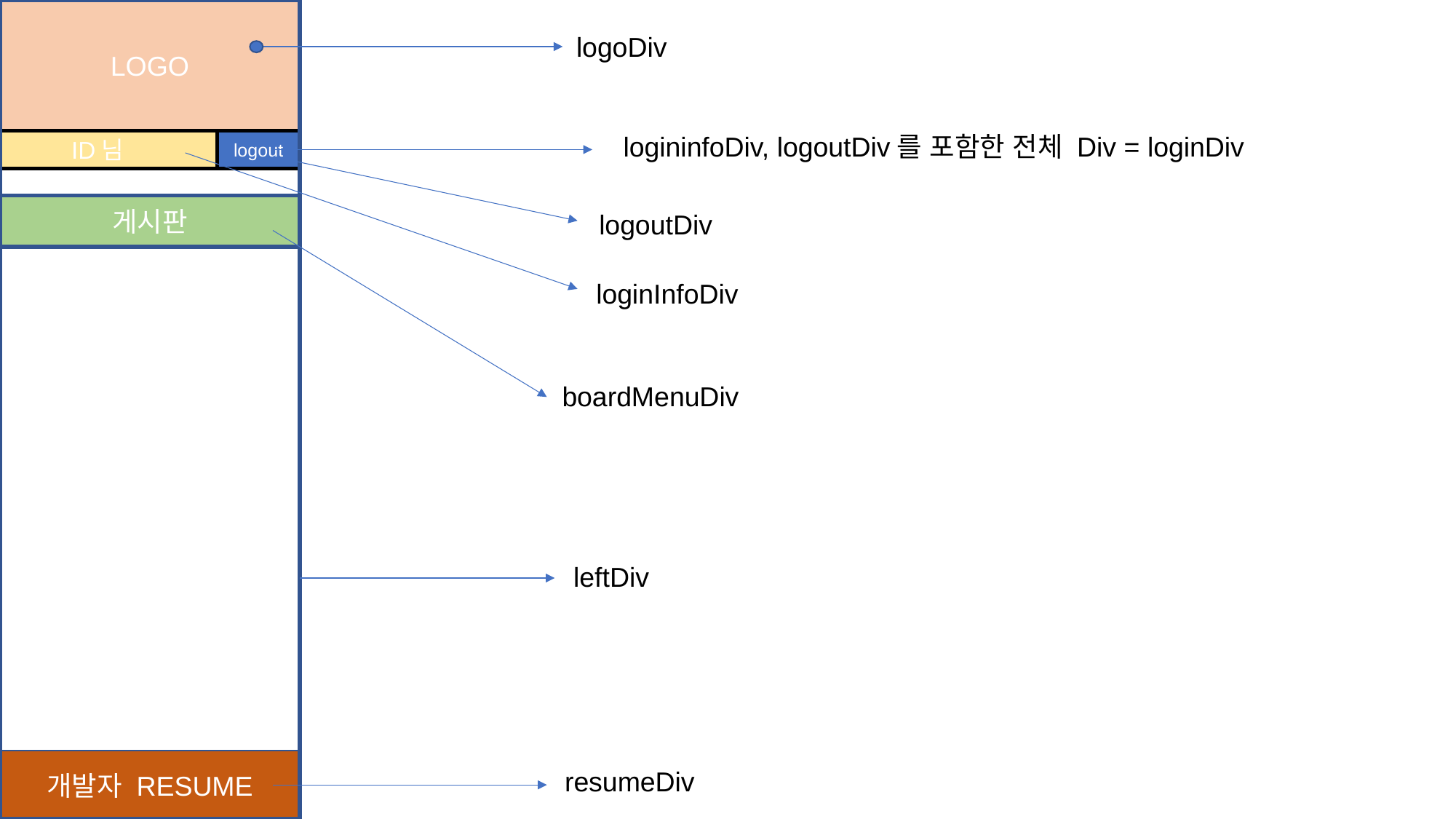

LOGO

logoDiv

logininfoDiv, logoutDiv를 포함한 전체 Div = loginDiv
         ID님
logout
게시판
logoutDiv
loginInfoDiv
boardMenuDiv
leftDiv
개발자 RESUME
resumeDiv